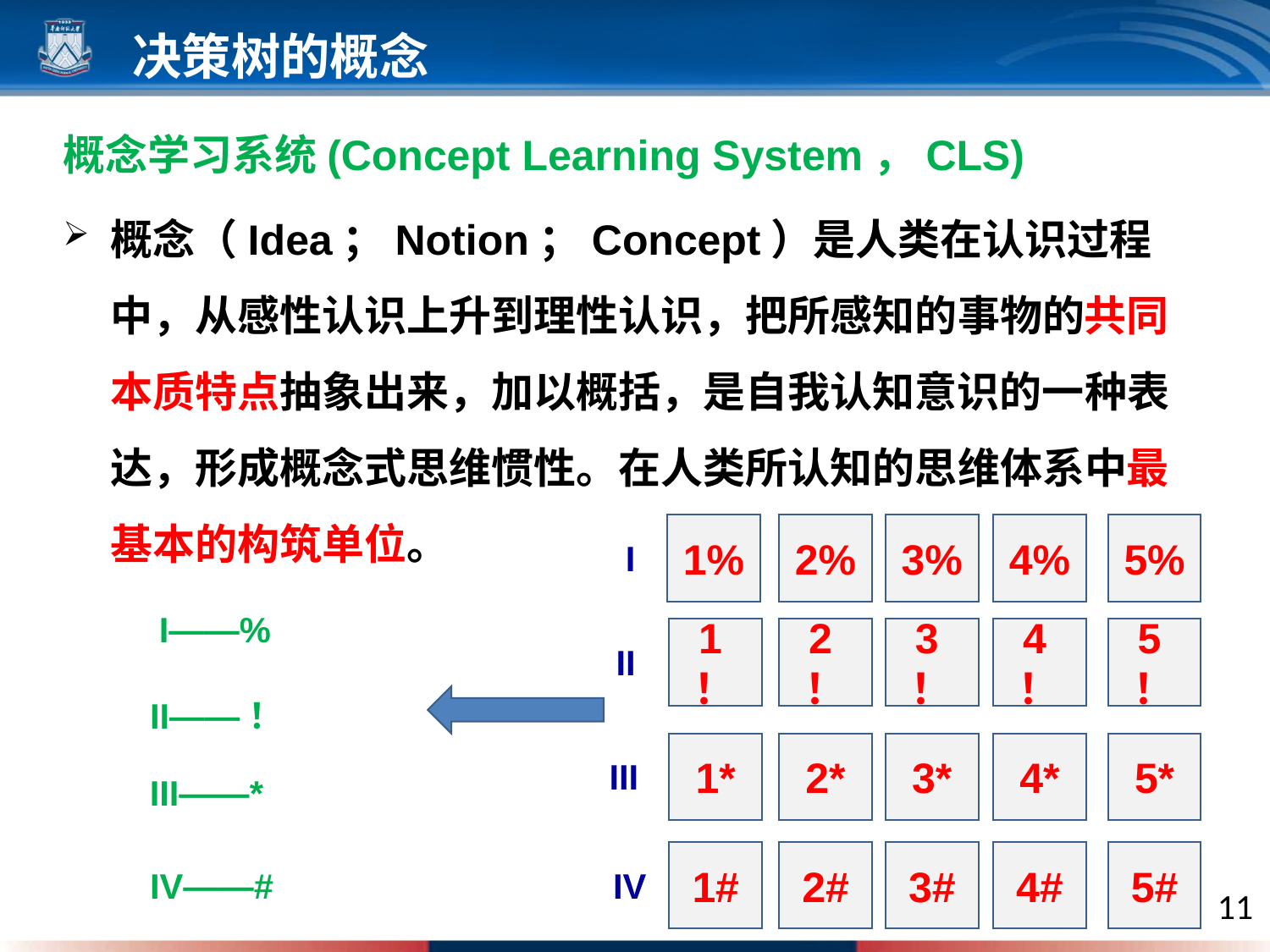

决策树的概念
概念学习系统(Concept Learning System，CLS)
概念（Idea；Notion；Concept）是人类在认识过程中，从感性认识上升到理性认识，把所感知的事物的共同本质特点抽象出来，加以概括，是自我认知意识的一种表达，形成概念式思维惯性。在人类所认知的思维体系中最基本的构筑单位。
1%
2%
3%
4%
5%
I
I——%
1！
2！
3！
4！
5！
II

II——！
1*
2*
3*
4*
5*
III
III——*
1#
2#
3#
4#
5#
IV——#
IV